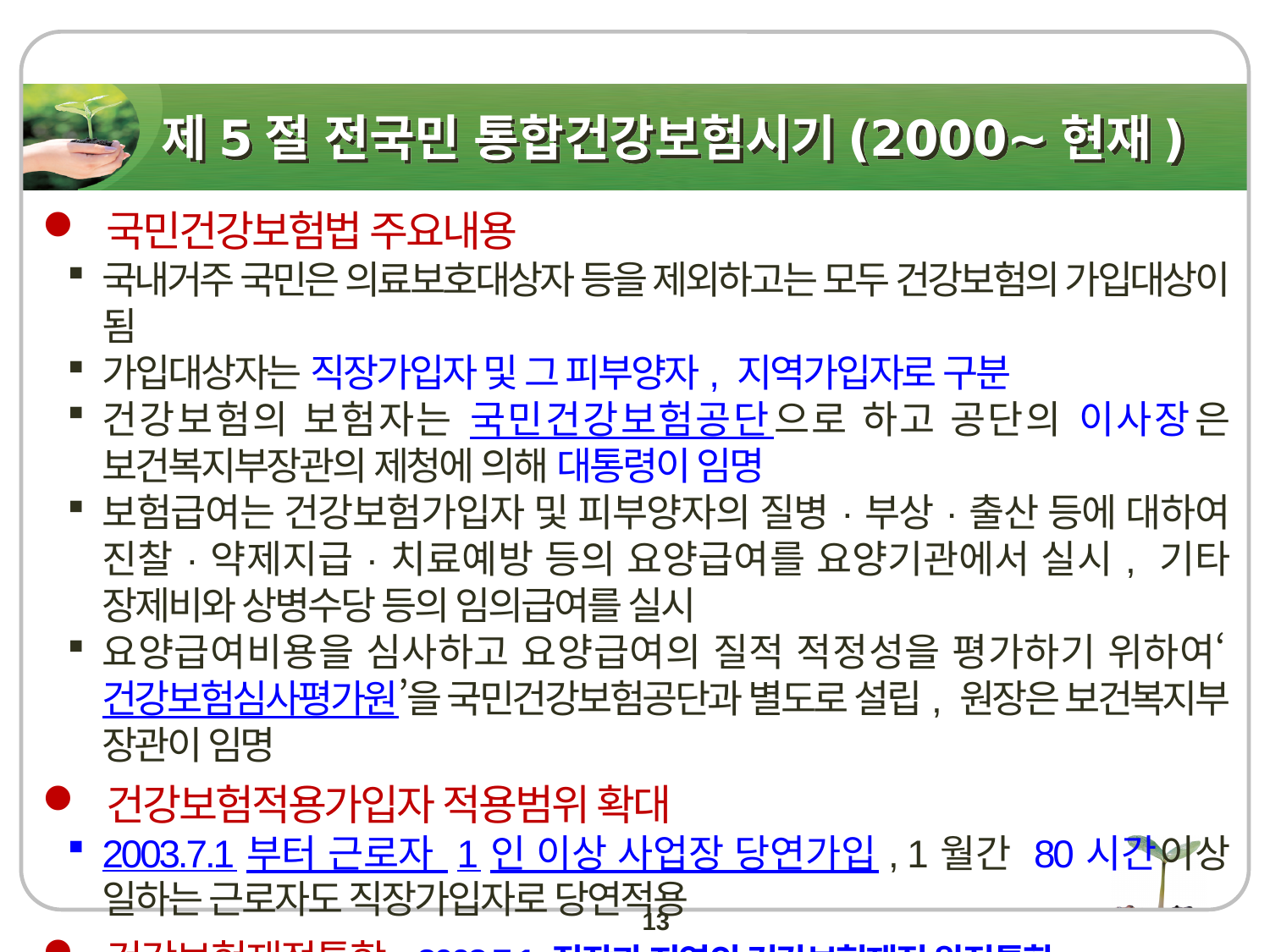

# 제5절 전국민 통합건강보험시기(2000~현재)
 국민건강보험법 주요내용
국내거주 국민은 의료보호대상자 등을 제외하고는 모두 건강보험의 가입대상이 됨
가입대상자는 직장가입자 및 그 피부양자, 지역가입자로 구분
건강보험의 보험자는 국민건강보험공단으로 하고 공단의 이사장은 보건복지부장관의 제청에 의해 대통령이 임명
보험급여는 건강보험가입자 및 피부양자의 질병·부상·출산 등에 대하여 진찰·약제지급·치료예방 등의 요양급여를 요양기관에서 실시, 기타 장제비와 상병수당 등의 임의급여를 실시
요양급여비용을 심사하고 요양급여의 질적 적정성을 평가하기 위하여‘건강보험심사평가원’을 국민건강보험공단과 별도로 설립, 원장은 보건복지부 장관이 임명
 건강보험적용가입자 적용범위 확대
2003.7.1부터 근로자 1인 이상 사업장 당연가입, 1월간 80시간이상 일하는 근로자도 직장가입자로 당연적용
 건강보험재정통합: 2003.7.1 직장과 지역의 건강보험재정 완전통합
13